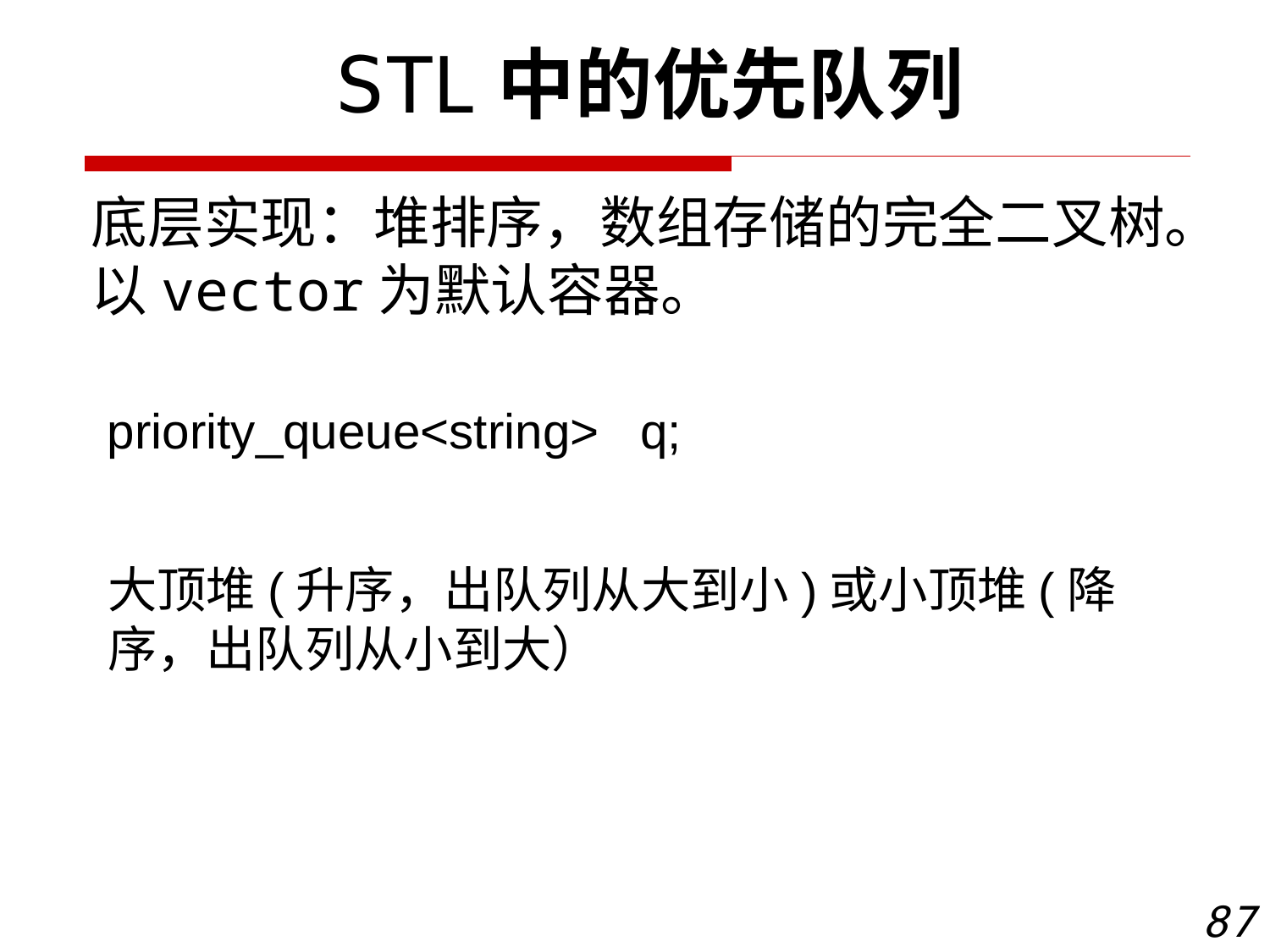

STL中的优先队列
底层实现：堆排序，数组存储的完全二叉树。
以vector为默认容器。
priority_queue<string>   q;
大顶堆(升序，出队列从大到小)或小顶堆(降序，出队列从小到大）
87